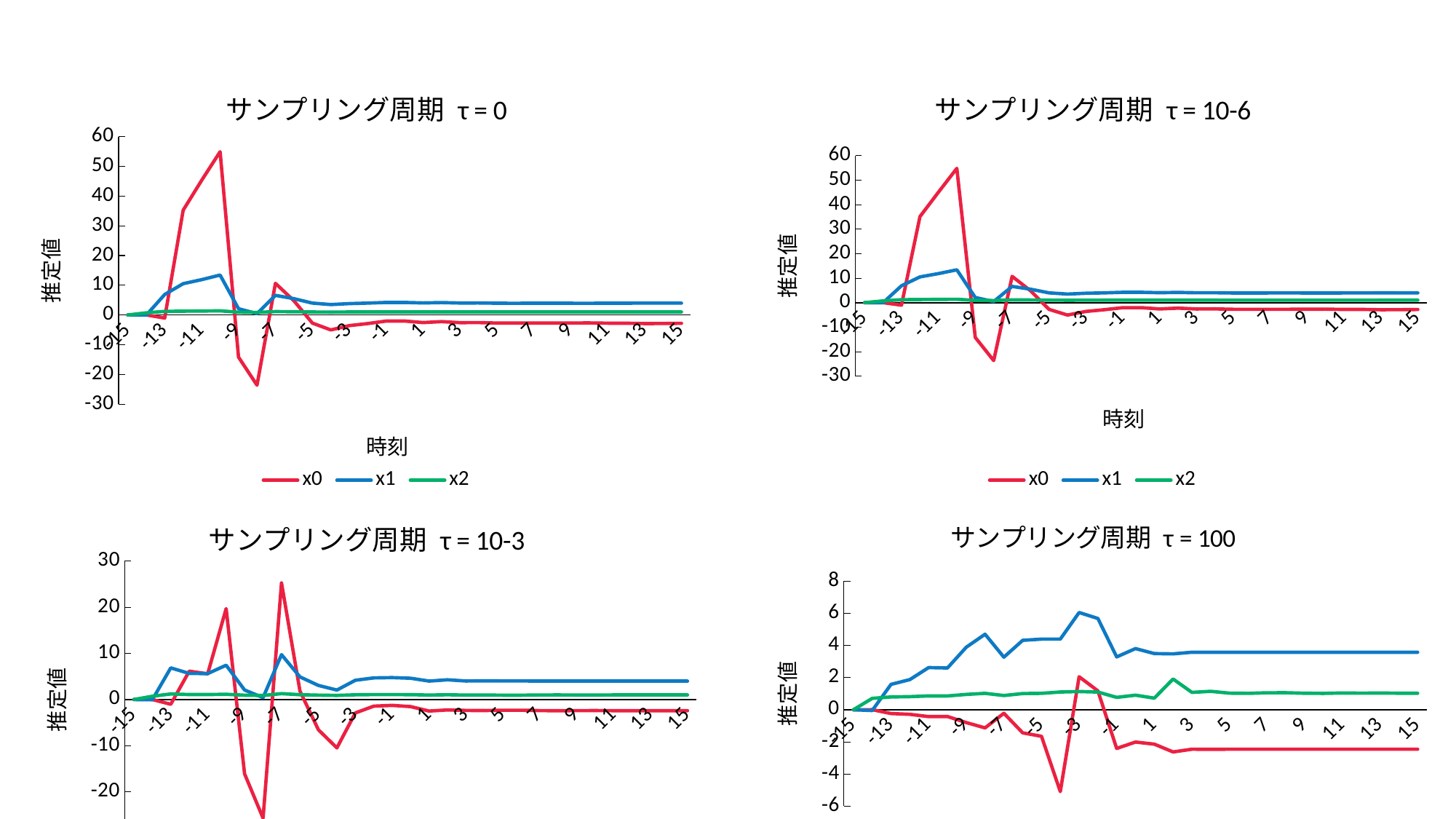

### Chart: サンプリング周期 τ = 0

| Category | x0 | x1 | x2 |
|---|---|---|---|
| -15 | 0.0 | 0.0 | 0.0 |
| -14 | 0.00361485765296809 | -0.0506080071415532 | 0.708512099981746 |
| -13 | -1.02827290491193 | 6.88653314804363 | 1.20927369679426 |
| -12 | 35.2596053985511 | 10.5348820194834 | 1.27885822961244 |
| -11 | 45.2772670988626 | 11.894850079054 | 1.32430335183274 |
| -10 | 54.9240660148059 | 13.4331647813908 | 1.38527928459645 |
| -9 | -14.1907792722905 | 2.09671251226549 | 0.924229556890161 |
| -8 | -23.6105948617886 | 0.451290593995149 | 0.853573343344923 |
| -7 | 10.6433188173586 | 6.60039511061397 | 1.12364490333816 |
| -6 | 4.77040233488912 | 5.47831343089104 | 1.07188178526734 |
| -5 | -2.7381389137887 | 3.99273821900054 | 1.00153054244414 |
| -4 | -5.03264634422706 | 3.50595369719451 | 0.977307013335598 |
| -3 | -3.58451436635354 | 3.82743527432542 | 0.993797108887186 |
| -2 | -2.88683478170645 | 3.99570033580455 | 1.00288569707337 |
| -1 | -2.05371945012566 | 4.20906766729906 | 1.0148163673956 |
| 0 | -2.03772854906229 | 4.21361343377027 | 1.01508488578477 |
| 1 | -2.56174136832804 | 4.05175232710843 | 1.00514045996332 |
| 2 | -2.2424197020446 | 4.16542875268102 | 1.01255028388242 |
| 3 | -2.58118442942154 | 4.02883624762147 | 1.00324014593282 |
| 4 | -2.55078086370302 | 4.0440941601625 | 1.00434971183609 |
| 5 | -2.71093479847377 | 3.94394137925545 | 0.996685438559548 |
| 6 | -2.73004121301739 | 3.92532852737083 | 0.995154702431685 |
| 7 | -2.71224308810639 | 3.95814982835684 | 0.998017577393178 |
| 8 | -2.71384359029459 | 3.96835126556152 | 0.998983053317443 |
| 9 | -2.68637222709055 | 3.9329578194405 | 0.995394189981161 |
| 10 | -2.67194563679189 | 3.92433620798961 | 0.994433242330458 |
| 11 | -2.76141103116447 | 3.96000085993332 | 0.998750985220326 |
| 12 | -2.76808025430286 | 3.96178468330663 | 0.998992796582903 |
| 13 | -2.89370218625046 | 3.98714508952801 | 1.00280160862659 |
| 14 | -2.88225209958319 | 3.98546319449889 | 1.00251068318723 |
| 15 | -2.80410313614116 | 3.97657046457323 | 1.00075216059672 |

### Chart: サンプリング周期 τ = 10-6

| Category | x0 | x1 | x2 |
|---|---|---|---|
| -15 | 0.0 | 0.0 | 0.0 |
| -14 | 0.00361485765260845 | -0.0506080071365182 | 0.708512099982107 |
| -13 | -1.02826954498149 | 6.886510560018 | 1.20927193935812 |
| -12 | 35.1074156507603 | 10.5094176704406 | 1.27783250028665 |
| -11 | 45.0328235960451 | 11.8560415125803 | 1.32279916859709 |
| -10 | 54.782938980009 | 13.410395012514 | 1.38439229500228 |
| -9 | -14.1817909466426 | 2.10046426883519 | 0.924515807259665 |
| -8 | -23.6181855059805 | 0.452032504316416 | 0.853733439553668 |
| -7 | 10.7308812791997 | 6.6193608681898 | 1.12461417487101 |
| -6 | 4.80795356784488 | 5.48700488276404 | 1.07235841828497 |
| -5 | -2.74568523626303 | 3.99115405117964 | 1.00147941610037 |
| -4 | -5.05190080246815 | 3.50105135657188 | 0.977058771610105 |
| -3 | -3.58647719212903 | 3.82710170561502 | 0.993815253218597 |
| -2 | -2.88409786674936 | 3.99709752718985 | 1.00302930292272 |
| -1 | -2.04930075267734 | 4.21184924088164 | 1.01509617152255 |
| 0 | -2.03426429373145 | 4.21615124122668 | 1.01535234242307 |
| 1 | -2.56170416398363 | 4.05192314958942 | 1.00515074689805 |
| 2 | -2.24247242784794 | 4.16686099903006 | 1.01277160526454 |
| 3 | -2.58050889627336 | 4.02858119499455 | 1.00312849804135 |
| 4 | -2.55039762162548 | 4.04402699769442 | 1.00429034738455 |
| 5 | -2.70584757193796 | 3.94370911666558 | 0.996264131910341 |
| 6 | -2.72357840920212 | 3.92528819860128 | 0.994649904095603 |
| 7 | -2.70821536280568 | 3.95847356036161 | 0.997792431933587 |
| 8 | -2.71096533749126 | 3.96854430021232 | 0.998860566743151 |
| 9 | -2.67940696459298 | 3.93486175165997 | 0.994910386333142 |
| 10 | -2.66403700365808 | 3.92693875708698 | 0.993834384046117 |
| 11 | -2.7586882737332 | 3.95943477842906 | 0.998885350678917 |
| 12 | -2.76524890903826 | 3.96090223744399 | 0.999163670622446 |
| 13 | -2.88642988587787 | 3.9806110610626 | 1.00368838077708 |
| 14 | -2.87363681028678 | 3.97921852942311 | 1.00326034116495 |
| 15 | -2.79857051566253 | 3.97350669920312 | 1.00088801176362 |

### Chart: サンプリング周期 τ = 10-3

| Category | x0 | x1 | x2 |
|---|---|---|---|
| -15 | 0.0 | 0.0 | 0.0 |
| -14 | 0.00361485729336412 | -0.0506080020715085 | 0.708512100345727 |
| -13 | -1.02492411828165 | 6.86401997643316 | 1.20752208463712 |
| -12 | 6.14555932467703 | 5.65831106443742 | 1.08220071832381 |
| -11 | 5.57594351405759 | 5.62417647767403 | 1.08280169770976 |
| -10 | 19.7109239057918 | 7.43666344531409 | 1.13782846325651 |
| -9 | -16.1289230729206 | 2.05776329121652 | 0.940663998736696 |
| -8 | -25.730080664175 | 0.417771454248106 | 0.87288456360838 |
| -7 | 25.2772418173749 | 9.730363892562 | 1.28013825769107 |
| -6 | 1.81959197256123 | 4.90445355940428 | 1.0480564100332 |
| -5 | -6.57464168391902 | 3.0609798865171 | 0.954480386470999 |
| -4 | -10.4937951189311 | 2.04854341415419 | 0.895829863065745 |
| -3 | -2.91404934304941 | 4.17665256020904 | 1.02861718857508 |
| -2 | -1.43199101515335 | 4.69311780118053 | 1.06775730278283 |
| -1 | -1.26867575041217 | 4.75726713049569 | 1.07321899678382 |
| 0 | -1.54140645147458 | 4.61418183925331 | 1.05714741507894 |
| 1 | -2.51058449946448 | 3.99741951795327 | 0.974051638908241 |
| 2 | -2.25348727751143 | 4.28111671954501 | 1.03177259121419 |
| 3 | -2.37475020748547 | 4.02009268365088 | 0.960110701384265 |
| 4 | -2.39970940358448 | 4.05217516298071 | 0.978460804614776 |
| 5 | -2.32523648925239 | 4.02207417626522 | 0.944591499220607 |
| 6 | -2.3219267347904 | 4.02222344425597 | 0.943273272974695 |
| 7 | -2.41817035039614 | 4.00445208869753 | 0.986833784942844 |
| 8 | -2.43312096537723 | 3.99893356615444 | 0.996802700327232 |
| 9 | -2.41116983588136 | 4.00900907650577 | 0.976988327716373 |
| 10 | -2.40902643175582 | 4.01025875711652 | 0.973905595778359 |
| 11 | -2.4225992857264 | 4.00145017648888 | 0.999696198562101 |
| 12 | -2.42126786144208 | 4.00242770840262 | 0.996134749921798 |
| 13 | -2.42416896818542 | 4.00012502320723 | 1.00590271764193 |
| 14 | -2.42219803353641 | 4.00183501628231 | 0.997282640070146 |
| 15 | -2.42163142112945 | 4.00236086749855 | 0.994251378070644 |

### Chart: サンプリング周期 τ = 100

| Category | x0 | x1 | x2 |
|---|---|---|---|
| -15 | 0.0 | 0.0 | 0.0 |
| -14 | 0.003614498 | -0.050602973 | 0.708512461 |
| -13 | -0.238833505 | 1.579318933 | 0.796351811 |
| -12 | -0.287166485 | 1.873323099 | 0.813225077 |
| -11 | -0.428073246 | 2.61995144 | 0.859284964 |
| -10 | -0.422849871 | 2.597022496 | 0.857747512 |
| -9 | -0.801423479 | 3.88762442 | 0.953113651 |
| -8 | -1.132219175 | 4.694160238 | 1.020035536 |
| -7 | -0.222365623 | 3.267793613 | 0.883244598 |
| -6 | -1.438206989 | 4.316710767 | 1.006272356 |
| -5 | -1.651950911 | 4.391121762 | 1.018855554 |
| -4 | -5.093424357 | 4.390032803 | 1.10284872 |
| -3 | 2.052260145 | 6.044219536 | 1.131958537 |
| -2 | 1.173433799 | 5.67235702 | 1.101127602 |
| -1 | -2.409411567 | 3.282882867 | 0.769722077 |
| 0 | -2.010379354 | 3.80252008 | 0.905424357 |
| 1 | -2.140534482 | 3.492011301 | 0.720936303 |
| 2 | -2.626337319 | 3.472557959 | 1.908753313 |
| 3 | -2.456022048 | 3.57441923 | 1.078122888 |
| 4 | -2.460068628 | 3.56911434 | 1.146861642 |
| 5 | -2.456901594 | 3.574578857 | 1.030249565 |
| 6 | -2.456752867 | 3.57489608 | 1.020036158 |
| 7 | -2.457067267 | 3.574102025 | 1.055755699 |
| 8 | -2.45707232 | 3.574087269 | 1.056640922 |
| 9 | -2.456944804 | 3.574509659 | 1.024080973 |
| 10 | -2.456924778 | 3.574583859 | 1.016931718 |
| 11 | -2.456972822 | 3.574387022 | 1.040105986 |
| 12 | -2.456959129 | 3.57444849 | 1.031422349 |
| 13 | -2.456968591 | 3.574402307 | 1.039131911 |
| 14 | -2.456956907 | 3.574463912 | 1.027134219 |
| 15 | -2.456953564 | 3.574482846 | 1.022879688 |

### Chart: サンプリング周期 τ = 103

| Category | x0 | x1 | x2 |
|---|---|---|---|
| -15 | 0.0 | 0.0 | 0.0 |
| -14 | 144.532653609907 | 0.360507013151532 | 0.000484411092864844 |
| -13 | 117.558156712535 | 0.293203109728415 | 0.000395169904935847 |
| -12 | 97.1986606433072 | 0.242387952603997 | 0.00032774158293339 |
| -11 | 76.8003817485363 | 0.191459574868932 | 0.000260112190267165 |
| -10 | 60.8779039119201 | 0.151693040491869 | 0.000207264929998316 |
| -9 | 42.3485040059543 | 0.105400617648274 | 0.000145698183709501 |
| -8 | 27.1279132847789 | 0.0673622204784962 | 9.506998515961e-05 |
| -7 | 20.5357923504238 | 0.0508821647892344 | 7.31184306304798e-05 |
| -6 | 9.01274337759543 | 0.0220654561280846 | 3.47044215003164e-05 |
| -5 | 1.88449360980667 | 0.00423329524450778 | 1.09146566404399e-05 |
| -4 | -5.07382087081223 | -0.0131795539773335 | -1.23340685333502e-05 |
| -3 | -5.93194623130887 | -0.0153276903902016 | -1.5204429079422e-05 |
| -2 | -5.80104070735699 | -0.0149998858043237 | -1.4766062916655e-05 |
| -1 | -4.94604624554457 | -0.012858145197289 | -1.18996527343778e-05 |
| 0 | -1.98450000000023 | -0.00543702990181718 | -1.95952123250548e-06 |
| 1 | 2.05460069761681 | 0.00468768941854842 | 1.16129645564527e-05 |
| 2 | 12.3238390882681 | 0.0304381349525588 | 4.61604564713965e-05 |
| 3 | 17.7715103465889 | 0.0441030249523039 | 6.45087282201393e-05 |
| 4 | 29.8829397392835 | 0.0744936694101014 | 0.000105348942193419 |
| 5 | 40.6564743810277 | 0.101536521484069 | 0.000141720462067924 |
| 6 | 54.8824208799433 | 0.137257695437705 | 0.000189804095258548 |
| 7 | 73.0026822643312 | 0.182773242887913 | 0.000251123172509821 |
| 8 | 91.8985034996218 | 0.230253419020491 | 0.000315142940824482 |
| 9 | 110.148126150056 | 0.276125890668803 | 0.000377047332389789 |
| 10 | 131.635246860818 | 0.3301551024395 | 0.00045002114784348 |
| 11 | 158.279942970378 | 0.397176546034684 | 0.000540620026776551 |
| 12 | 183.347814836559 | 0.460253905223237 | 0.000625960421944186 |
| 13 | 212.56171767134 | 0.533789746861812 | 0.000725536209792565 |
| 14 | 240.292217307702 | 0.603616370242894 | 0.000820170963751028 |
| 15 | 270.88979173031 | 0.680689785710288 | 0.000924717706818772 |

### Chart: サンプリング周期 τ = 106

| Category | x0 | x1 | x2 |
|---|---|---|---|
| -15 | 0.0 | 0.0 | 0.0 |
| -14 | 139.585385385894 | 0.000348962649233754 | 4.65281361095327e-10 |
| -13 | 113.81699897944 | 0.000284541812057264 | 3.79387255091068e-10 |
| -12 | 94.3400301483707 | 0.000235849471132483 | 3.14464350261768e-10 |
| -11 | 74.7278549799444 | 0.000186819098584697 | 2.49090694524624e-10 |
| -10 | 59.3831845548146 | 0.000148457460883395 | 1.97941946553134e-10 |
| -9 | 41.4126317687985 | 0.000103531108869433 | 1.38040223738022e-10 |
| -8 | 26.5956319032988 | 6.64886215535362e-05 | 8.86502735790656e-11 |
| -7 | 20.1835532056771 | 5.04584248097064e-05 | 6.72766779220416e-11 |
| -6 | 8.88173322212685 | 2.22038654331278e-05 | 2.96039069744662e-11 |
| -5 | 1.86362329273931 | 4.6585789131337e-06 | 6.2101604249095e-12 |
| -4 | -5.02135021522043 | -1.25538720688809e-05 | -1.67398201156063e-11 |
| -3 | -5.88614414740274 | -1.47158597819464e-05 | -1.96224780865209e-11 |
| -2 | -5.77112885656519 | -1.44283210756262e-05 | -1.9239091866838e-11 |
| -1 | -4.93321233350913 | -1.23335255784233e-05 | -1.64460200318049e-11 |
| 0 | -1.98449999999999 | -4.96172754385437e-06 | -6.61691011701559e-12 |
| 1 | 2.05929485220659 | 5.14778654533488e-06 | 6.8625138918421e-12 |
| 2 | 12.3848380763907 | 3.09617220477051e-05 | 4.12813010746277e-11 |
| 3 | 17.9042657184514 | 4.47603371484113e-05 | 5.96795771982068e-11 |
| 4 | 30.1822981762669 | 7.54555308426705e-05 | 1.00606802260365e-10 |
| 5 | 41.1671854072755 | 0.00010291785877041 | 1.3722353243607e-10 |
| 6 | 55.7119643135329 | 0.000139279963606818 | 1.85706759081628e-10 |
| 7 | 74.2930998567306 | 0.000185733019248467 | 2.47644744706913e-10 |
| 8 | 93.7588247993985 | 0.000234397574931491 | 3.12531467838327e-10 |
| 9 | 112.661265084232 | 0.000281653927681688 | 3.75540610293448e-10 |
| 10 | 134.978425483558 | 0.000337447144847531 | 4.49932409655635e-10 |
| 11 | 162.709825397706 | 0.000406776060615095 | 5.42372073338164e-10 |
| 12 | 188.955331226411 | 0.00047239024075287 | 6.29858755074627e-10 |
| 13 | 219.616462309747 | 0.000549043579496235 | 7.32064569550168e-10 |
| 14 | 248.894888475184 | 0.000622240157299703 | 8.29661373056559e-10 |
| 15 | 281.297651074155 | 0.000703247657869366 | 9.37672958085676e-10 |